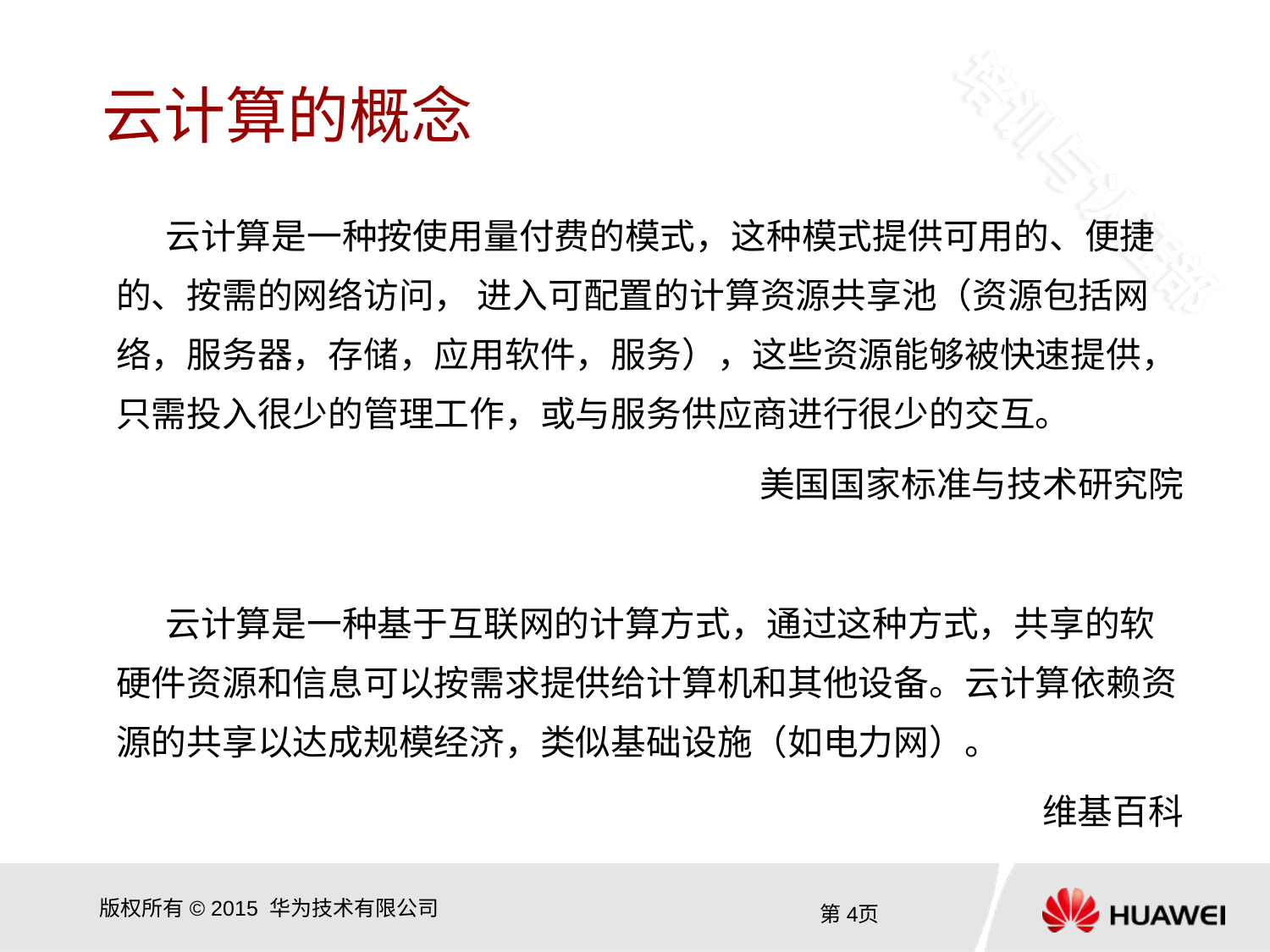

# 云计算的概念
云计算是一种按使用量付费的模式，这种模式提供可用的、便捷的、按需的网络访问， 进入可配置的计算资源共享池（资源包括网络，服务器，存储，应用软件，服务），这些资源能够被快速提供，只需投入很少的管理工作，或与服务供应商进行很少的交互。
美国国家标准与技术研究院

云计算是一种基于互联网的计算方式，通过这种方式，共享的软硬件资源和信息可以按需求提供给计算机和其他设备。云计算依赖资源的共享以达成规模经济，类似基础设施（如电力网）。
维基百科